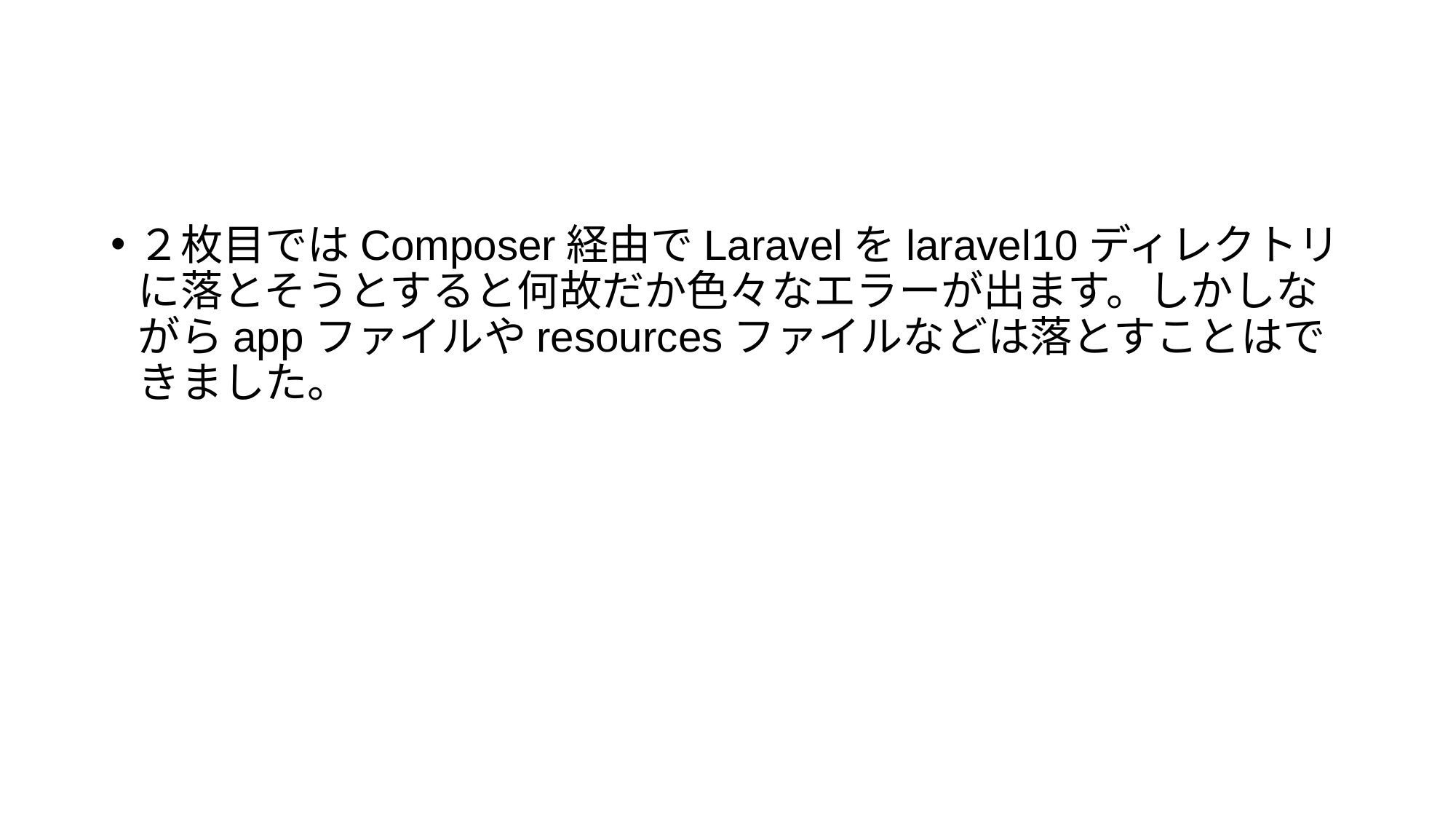

２枚目ではComposer経由でLaravelをlaravel10ディレクトリに落とそうとすると何故だか色々なエラーが出ます。しかしながらappファイルやresourcesファイルなどは落とすことはできました。